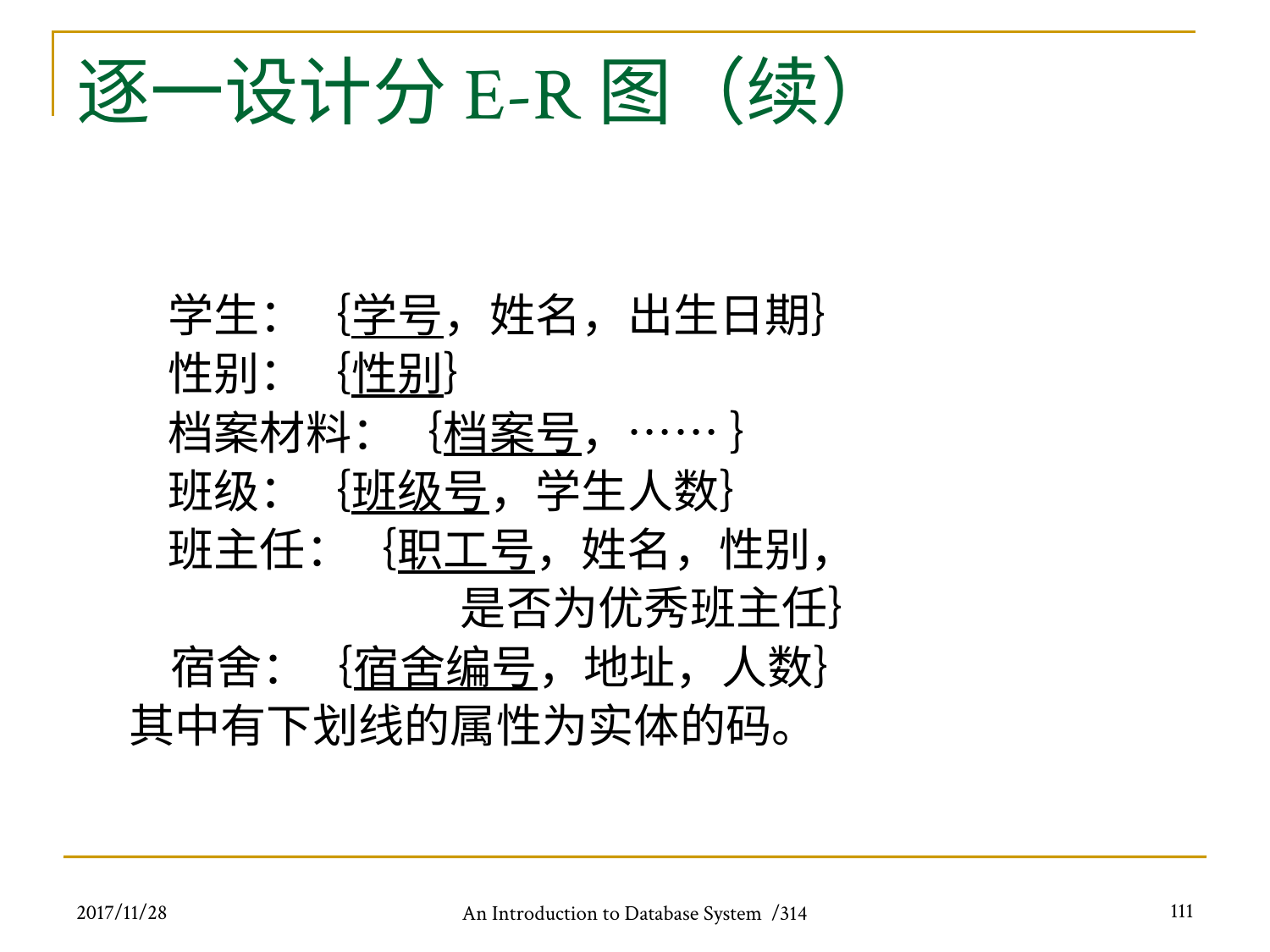

# 逐一设计分E-R图（续）

　　学生：｛学号，姓名，出生日期｝
　　性别：｛性别｝
　　档案材料：｛档案号，…… ｝
　　班级：｛班级号，学生人数｝
　　班主任：｛职工号，姓名，性别，
                                    是否为优秀班主任｝
        宿舍：｛宿舍编号，地址，人数｝
    其中有下划线的属性为实体的码。
2017/11/28
111
An Introduction to Database System  /314